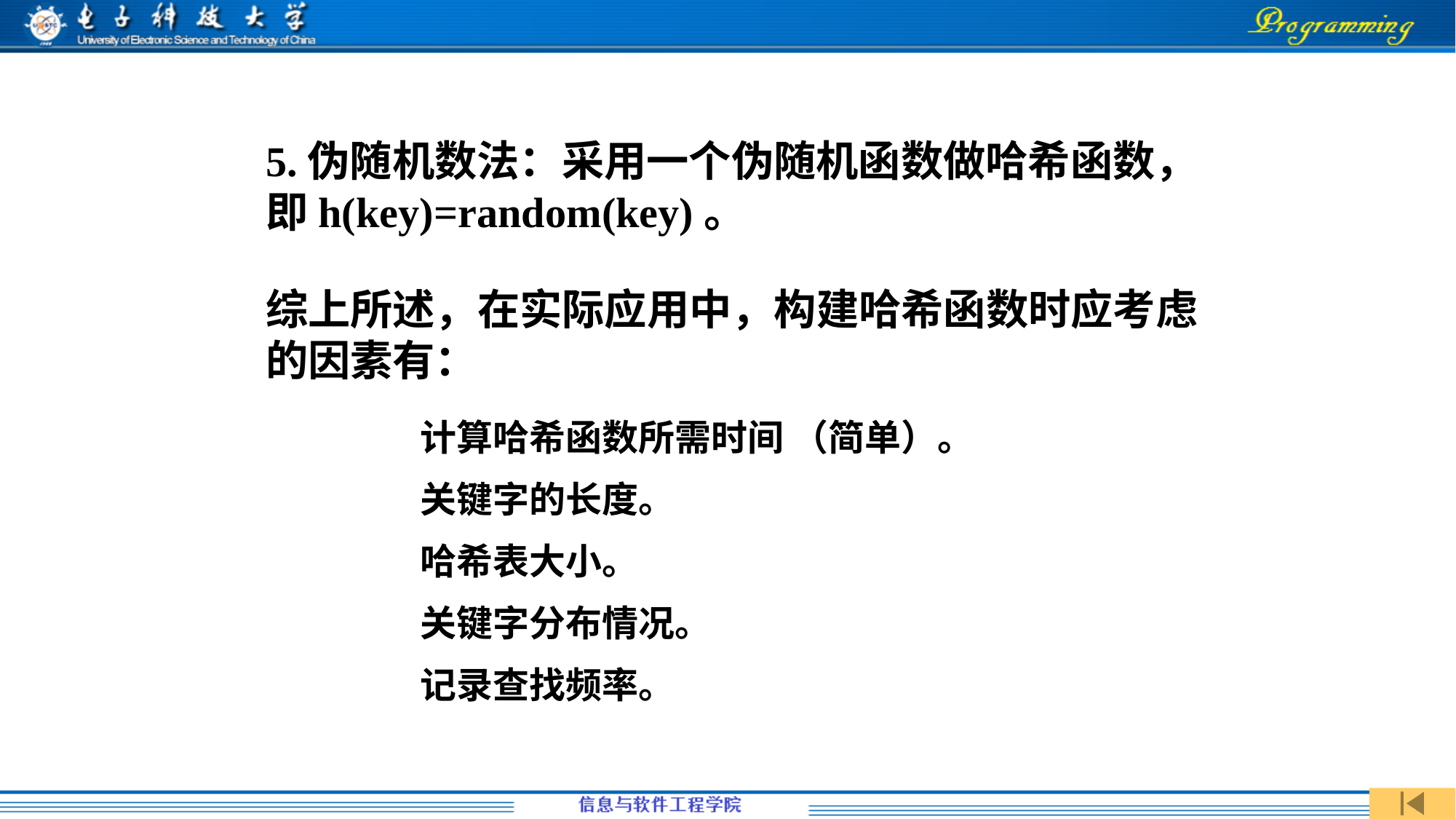

5.伪随机数法：采用一个伪随机函数做哈希函数，即h(key)=random(key)。
综上所述，在实际应用中，构建哈希函数时应考虑的因素有：
计算哈希函数所需时间 （简单）。
关键字的长度。
哈希表大小。
关键字分布情况。
记录查找频率。